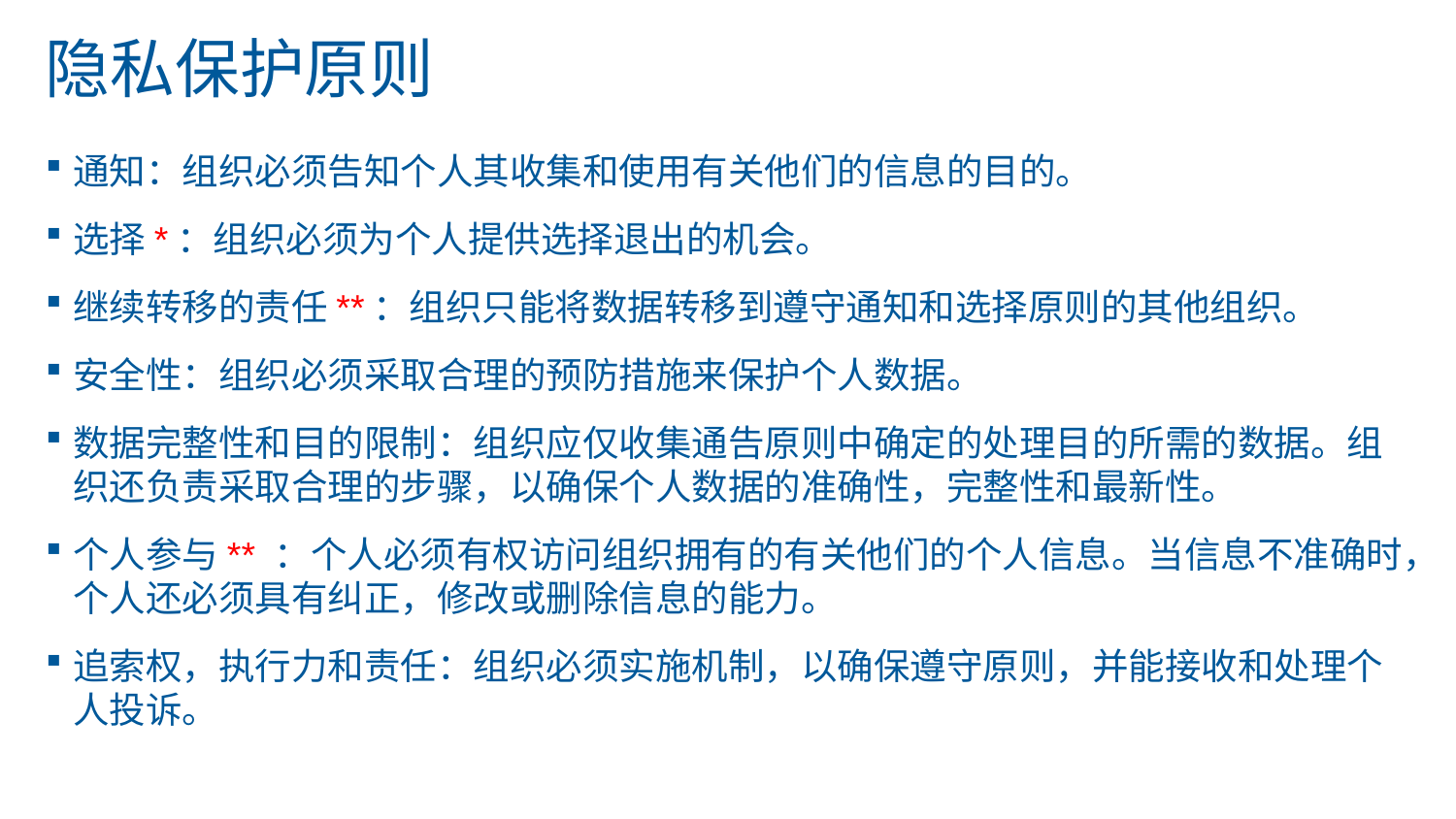

# 隐私保护原则
通知：组织必须告知个人其收集和使用有关他们的信息的目的。
选择*：组织必须为个人提供选择退出的机会。
继续转移的责任**：组织只能将数据转移到遵守通知和选择原则的其他组织。
安全性：组织必须采取合理的预防措施来保护个人数据。
数据完整性和目的限制：组织应仅收集通告原则中确定的处理目的所需的数据。组织还负责采取合理的步骤，以确保个人数据的准确性，完整性和最新性。
个人参与** ：个人必须有权访问组织拥有的有关他们的个人信息。当信息不准确时，个人还必须具有纠正，修改或删除信息的能力。
追索权，执行力和责任：组织必须实施机制，以确保遵守原则，并能接收和处理个人投诉。